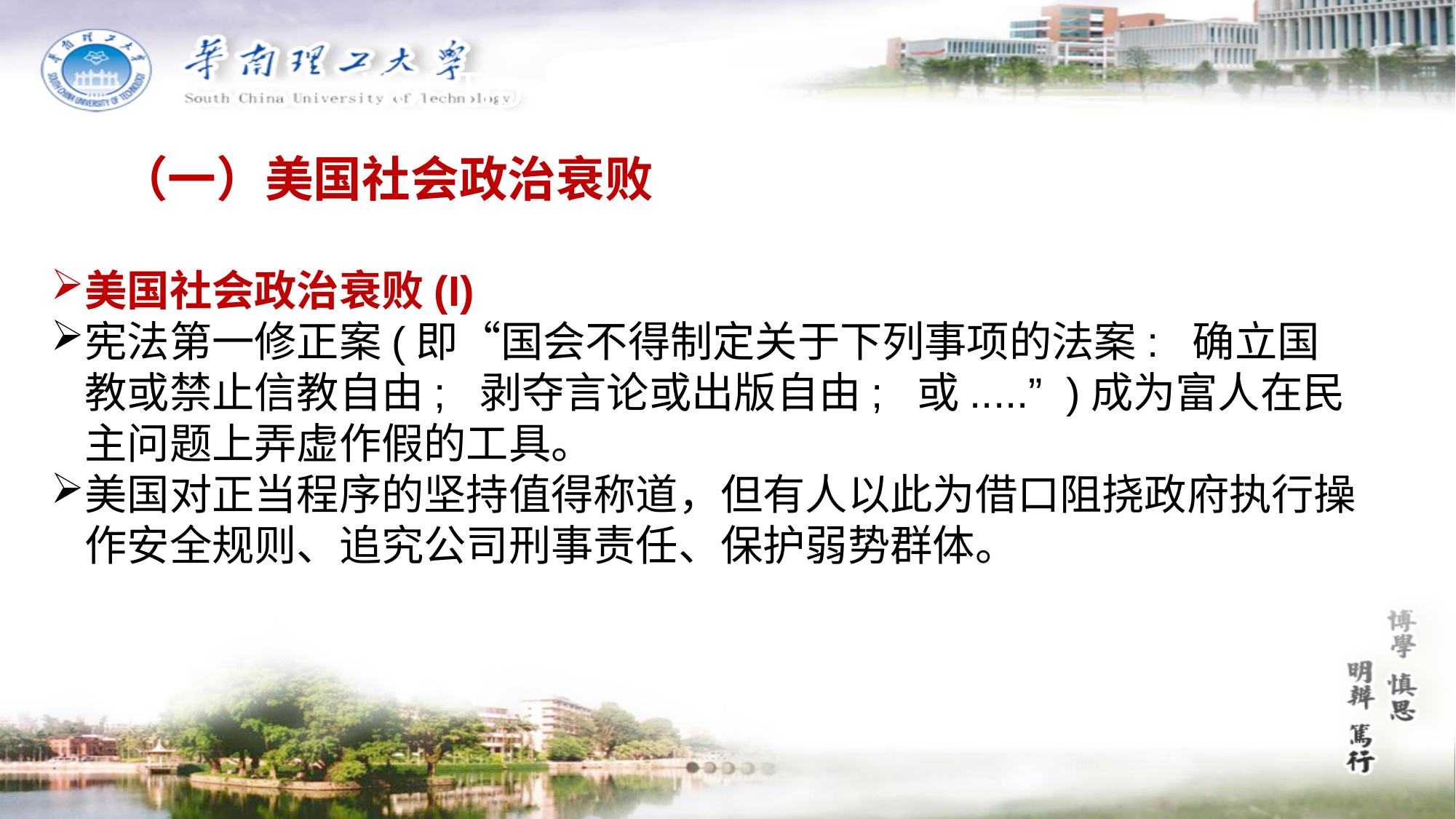

Hot Tip
（一）美国社会政治衰败
美国社会政治衰败(I)
宪法第一修正案(即“国会不得制定关于下列事项的法案:  确立国教或禁止信教自由;  剥夺言论或出版自由;  或.....”  )成为富人在民主问题上弄虚作假的工具。
美国对正当程序的坚持值得称道，但有人以此为借口阻挠政府执行操作安全规则、追究公司刑事责任、保护弱势群体。